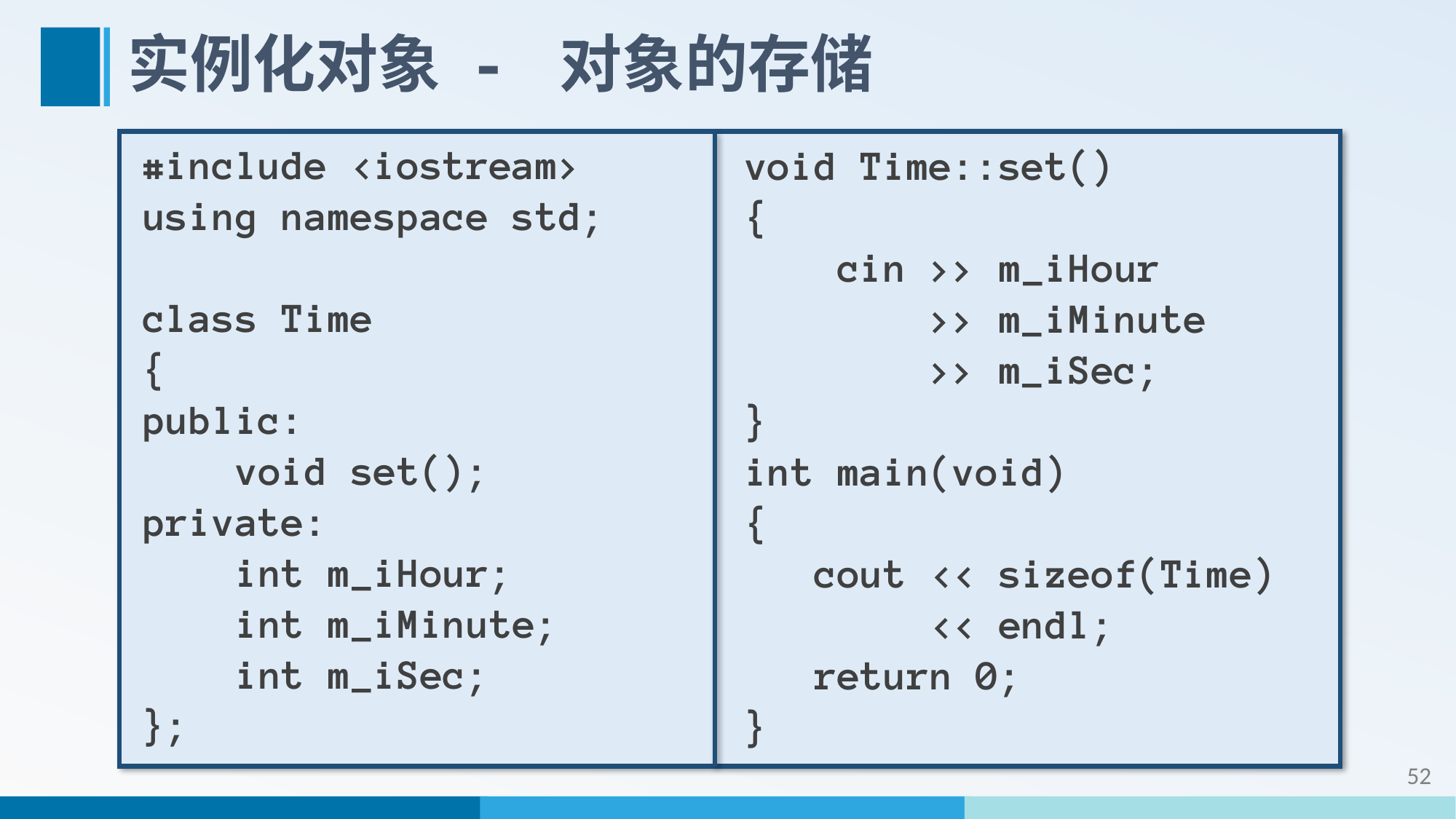

# 实例化对象 - 对象的存储

#include <iostream>
using namespace std;

class Time
{
public:
    void set();
private:
    int m_iHour;
    int m_iMinute;
    int m_iSec;
};

void Time::set()
{
    cin >> m_iHour
        >> m_iMinute
        >> m_iSec;
}
int main(void)
{
   cout << sizeof(Time)
        << endl;
   return 0;
}